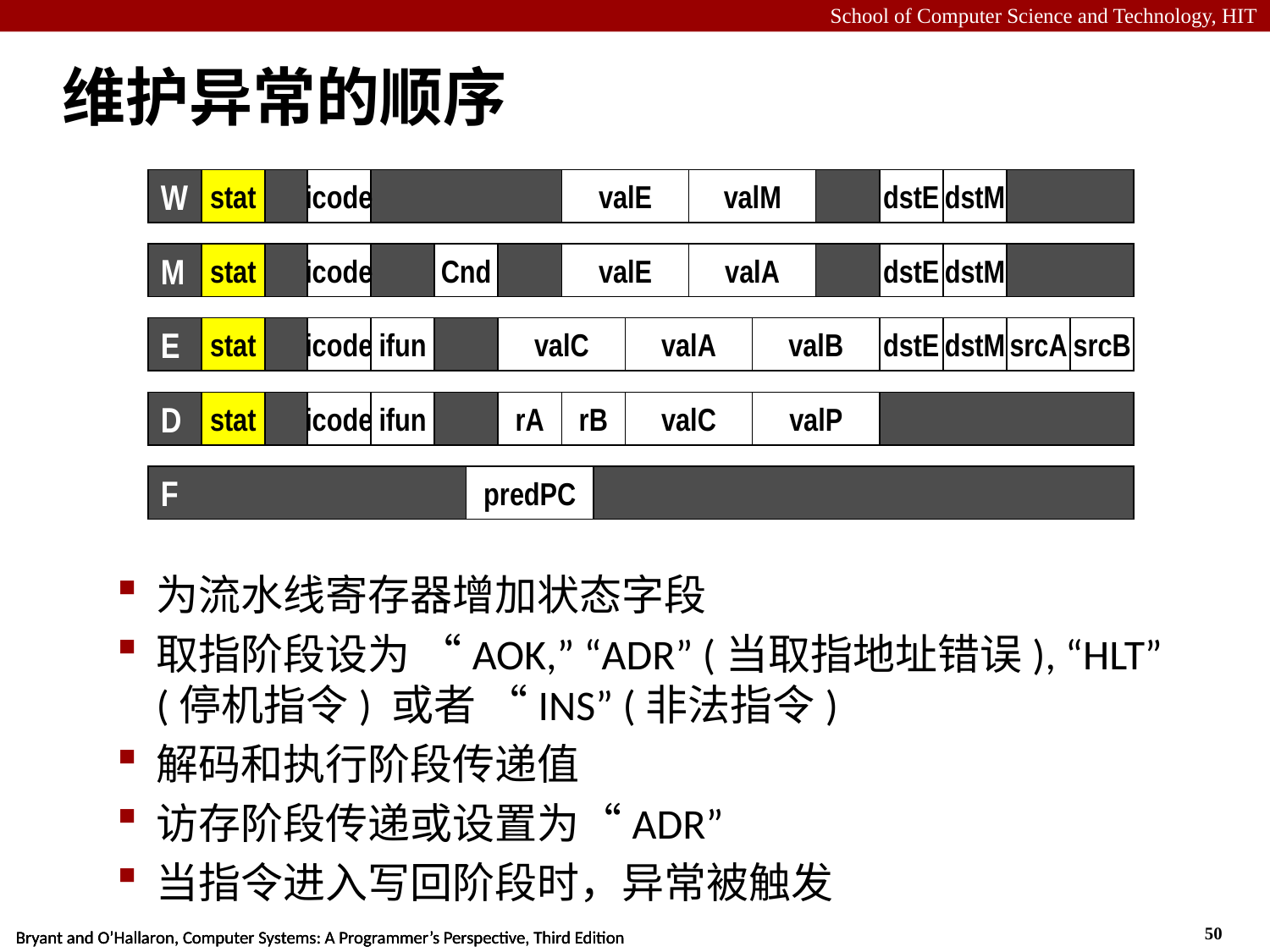

# 维护异常的顺序
W
stat
icode
valE
valM
dstE
dstM
M
stat
icode
Cnd
valE
valA
dstE
dstM
E
stat
icode
ifun
valC
valA
valB
dstE
dstM
srcA
srcB
D
stat
icode
ifun
rA
rB
valC
valP
F
predPC
为流水线寄存器增加状态字段
取指阶段设为 “AOK,” “ADR” (当取指地址错误), “HLT” (停机指令) 或者 “INS” (非法指令)
解码和执行阶段传递值
访存阶段传递或设置为“ADR”
当指令进入写回阶段时，异常被触发